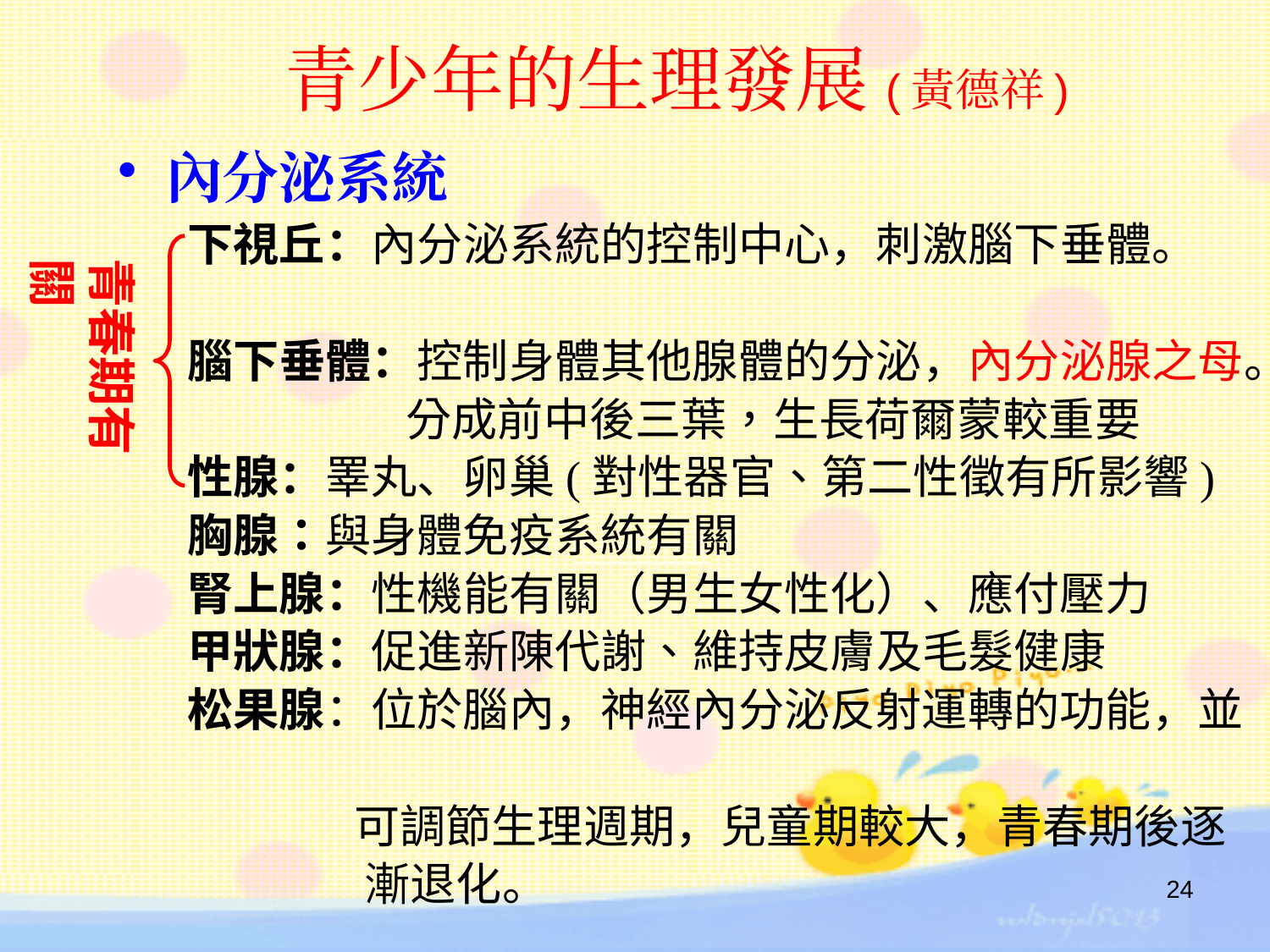

# 青少年的生理發展(黃德祥)
內分泌系統

下視丘：內分泌系統的控制中心，刺激腦下垂體。

腦下垂體：控制身體其他腺體的分泌，內分泌腺之母。
                    分成前中後三葉，生長荷爾蒙較重要
性腺：睪丸、卵巢(對性器官、第二性徵有所影響)
胸腺：與身體免疫系統有關
腎上腺：性機能有關（男生女性化）、應付壓力
甲狀腺：促進新陳代謝、維持皮膚及毛髮健康
松果腺：位於腦內，神經內分泌反射運轉的功能，並
               可調節生理週期，兒童期較大，青春期後逐
                漸退化。

青春期有關
24